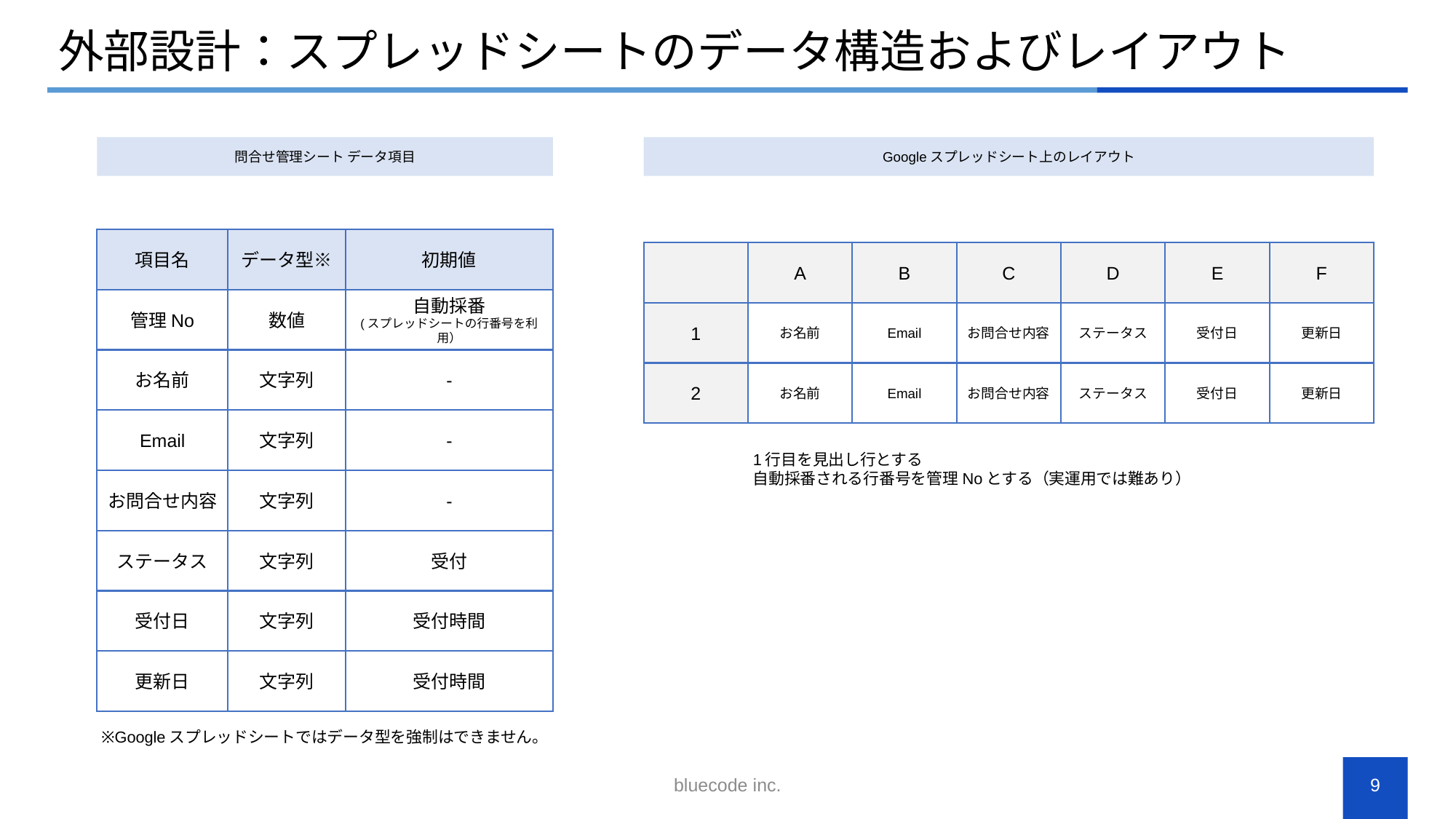

# 外部設計：スプレッドシートのデータ構造およびレイアウト
問合せ管理シート データ項目
Googleスプレッドシート上のレイアウト
項目名
データ型※
初期値
A
B
C
D
E
F

管理No
数値
自動採番
(スプレッドシートの行番号を利用）
お名前
Email
お問合せ内容
ステータス
受付日
更新日
1
お名前
文字列
-
お名前
Email
お問合せ内容
ステータス
受付日
更新日
2
Email
文字列
-
1行目を見出し行とする
自動採番される行番号を管理Noとする（実運用では難あり）
お問合せ内容
文字列
-
ステータス
文字列
受付
受付日
文字列
受付時間
更新日
文字列
受付時間
※Googleスプレッドシートではデータ型を強制はできません。
※Googleスプレッドシートではデータ型を強制はできません。
bluecode inc.
9